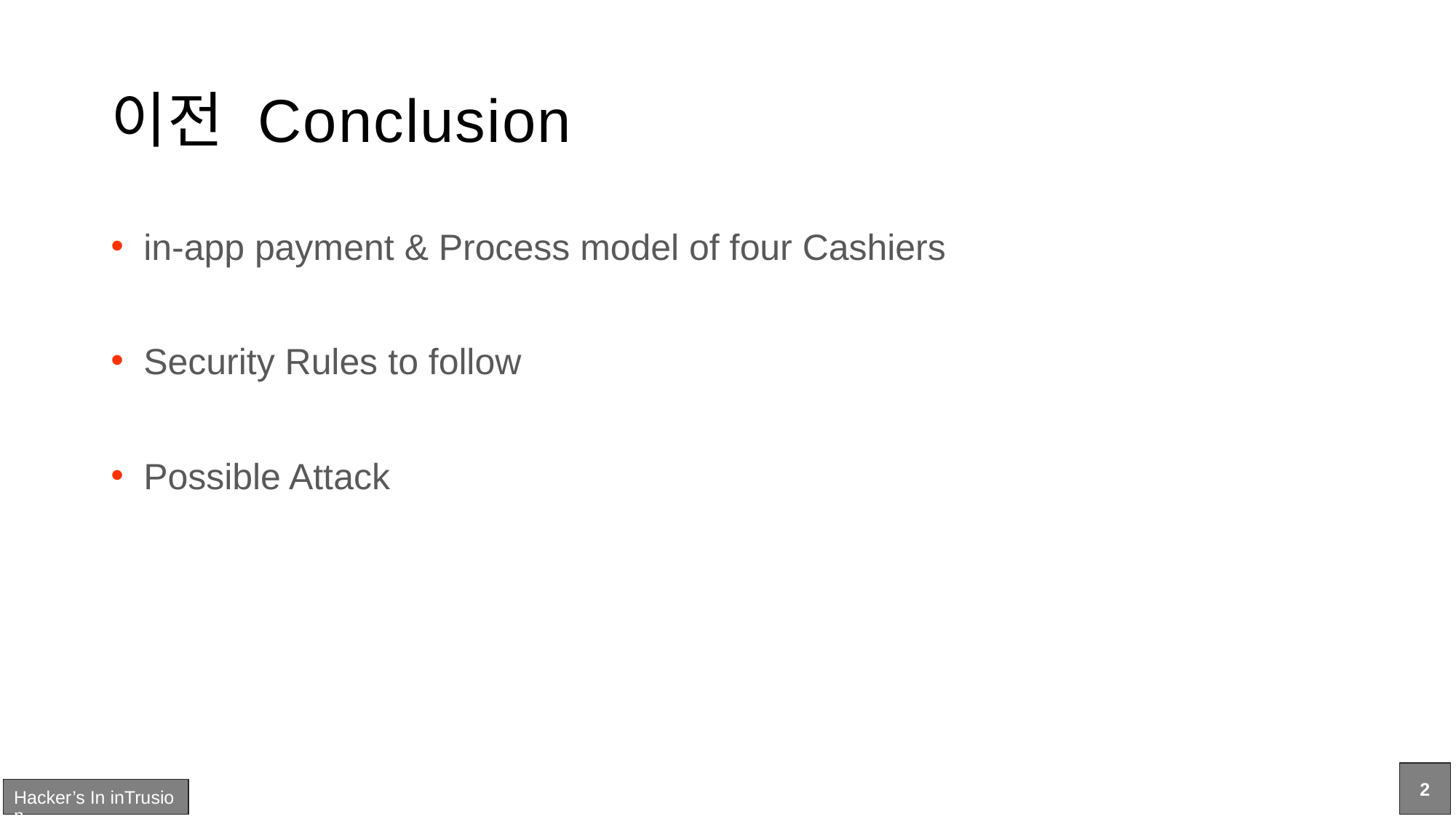

# 이전 Conclusion
in-app payment & Process model of four Cashiers

Security Rules to follow

Possible Attack
2
Hacker’s In inTrusion